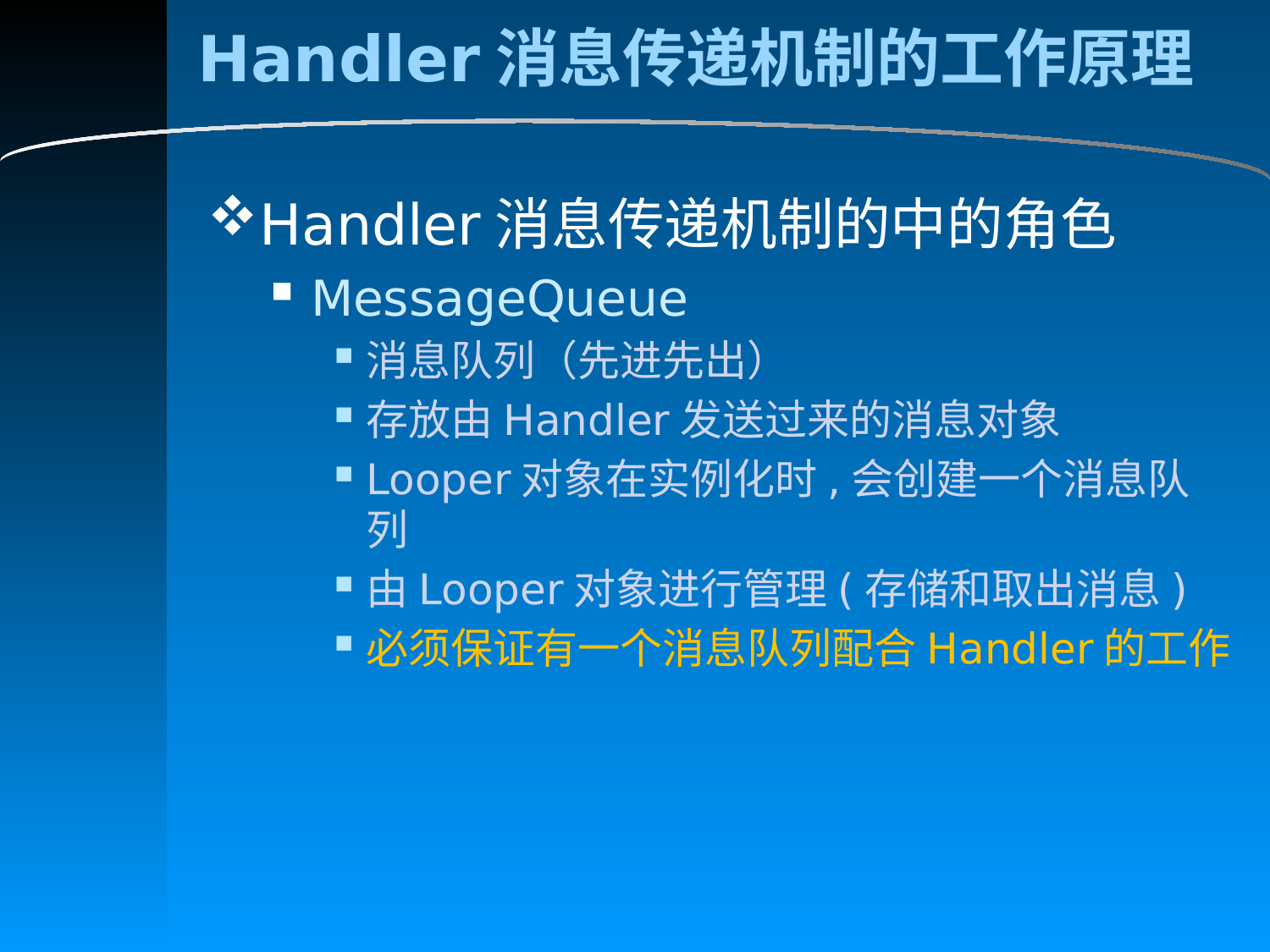

# Handler消息传递机制的工作原理
Handler消息传递机制的中的角色
MessageQueue
消息队列（先进先出）
存放由Handler发送过来的消息对象
Looper对象在实例化时,会创建一个消息队列
由Looper对象进行管理(存储和取出消息)
必须保证有一个消息队列配合Handler的工作